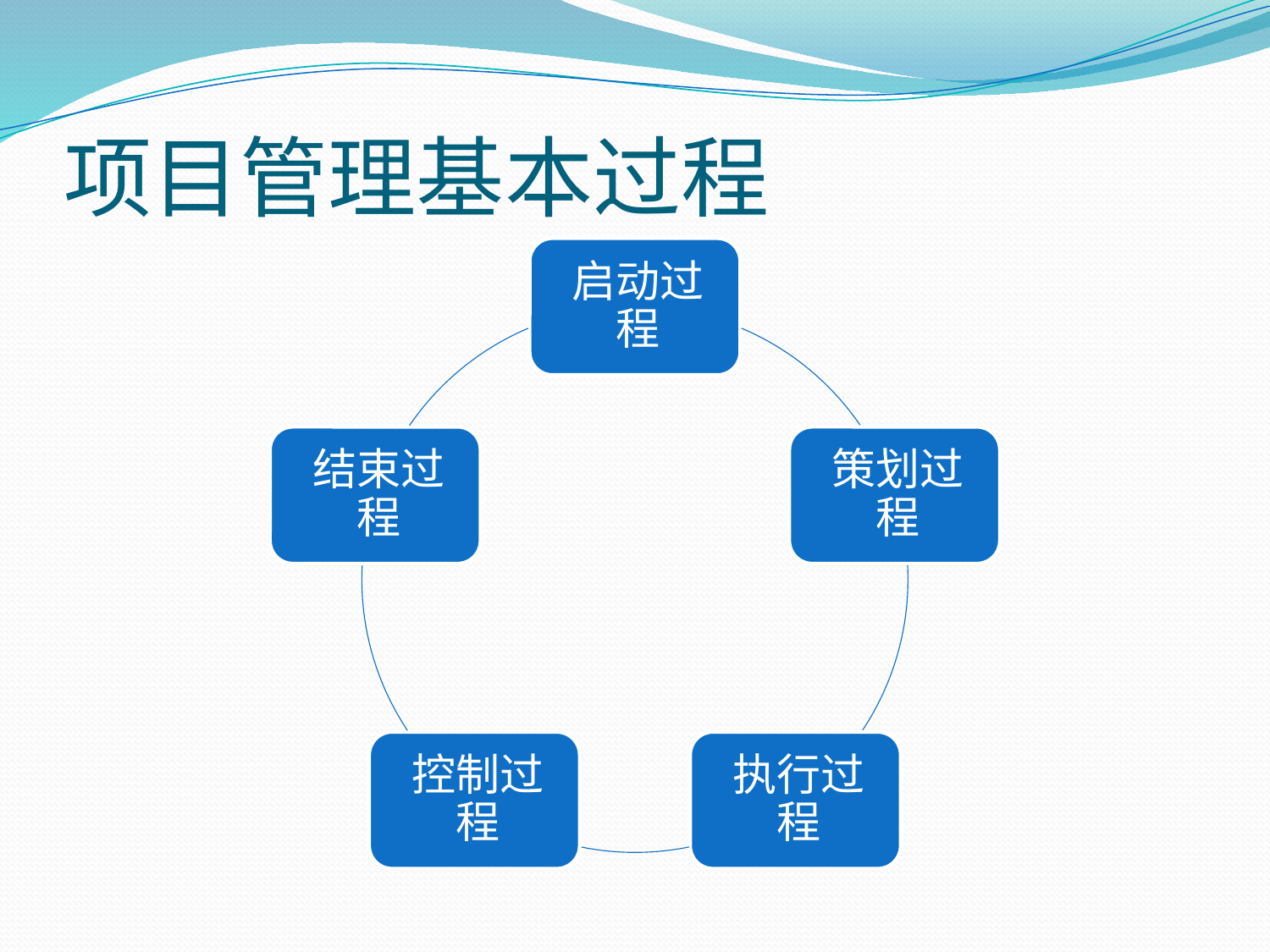

# 项目管理基本过程
启动过程
策划过程
执行过程
控制过程
结束过程